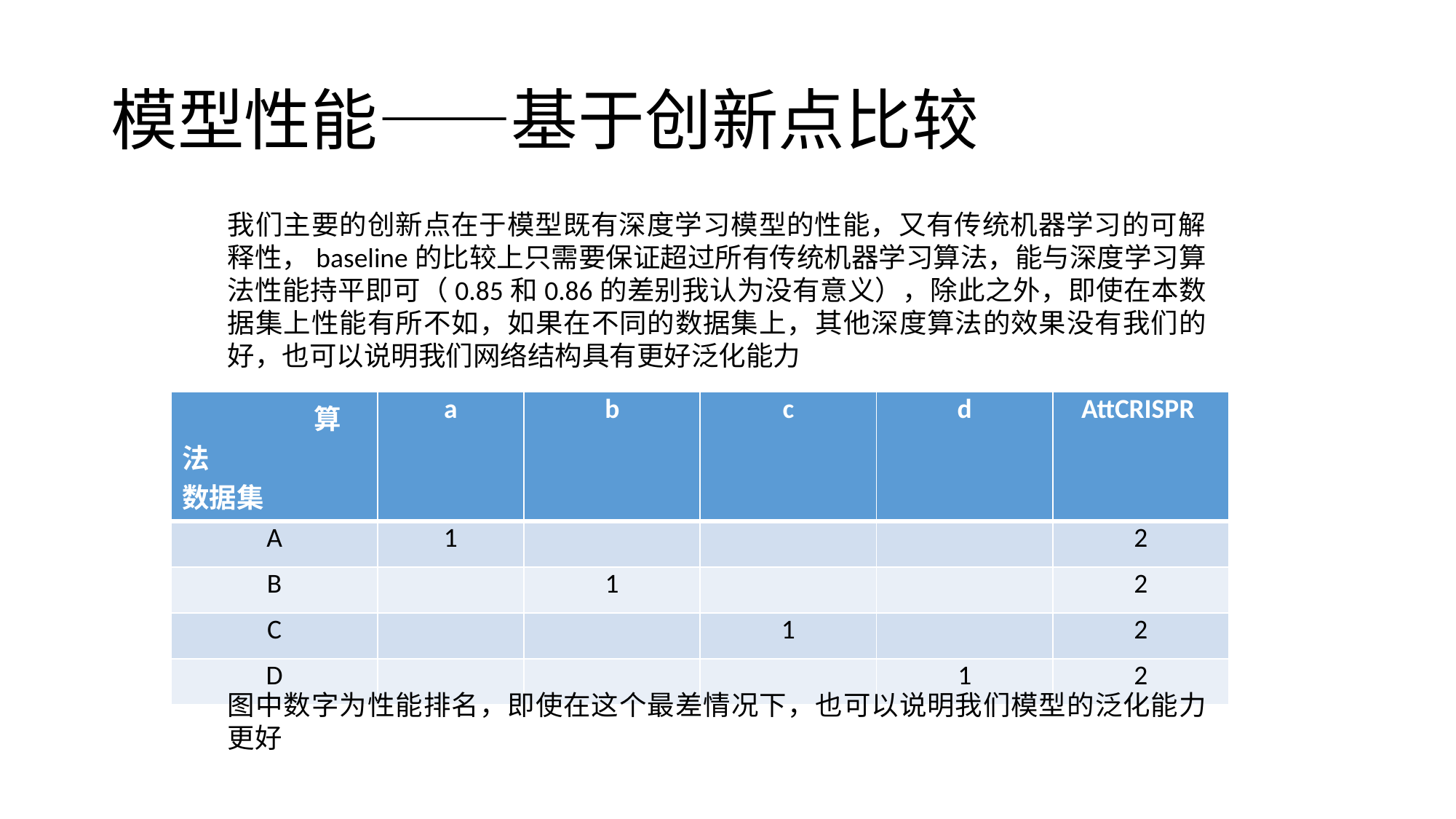

# 模型性能——基于创新点比较
我们主要的创新点在于模型既有深度学习模型的性能，又有传统机器学习的可解释性，baseline的比较上只需要保证超过所有传统机器学习算法，能与深度学习算法性能持平即可（0.85和0.86的差别我认为没有意义），除此之外，即使在本数据集上性能有所不如，如果在不同的数据集上，其他深度算法的效果没有我们的好，也可以说明我们网络结构具有更好泛化能力
| 算法 数据集 | a | b | c | d | AttCRISPR |
| --- | --- | --- | --- | --- | --- |
| A | 1 |  |  |  | 2 |
| B |  | 1 |  |  | 2 |
| C |  |  | 1 |  | 2 |
| D |  |  |  | 1 | 2 |
图中数字为性能排名，即使在这个最差情况下，也可以说明我们模型的泛化能力更好